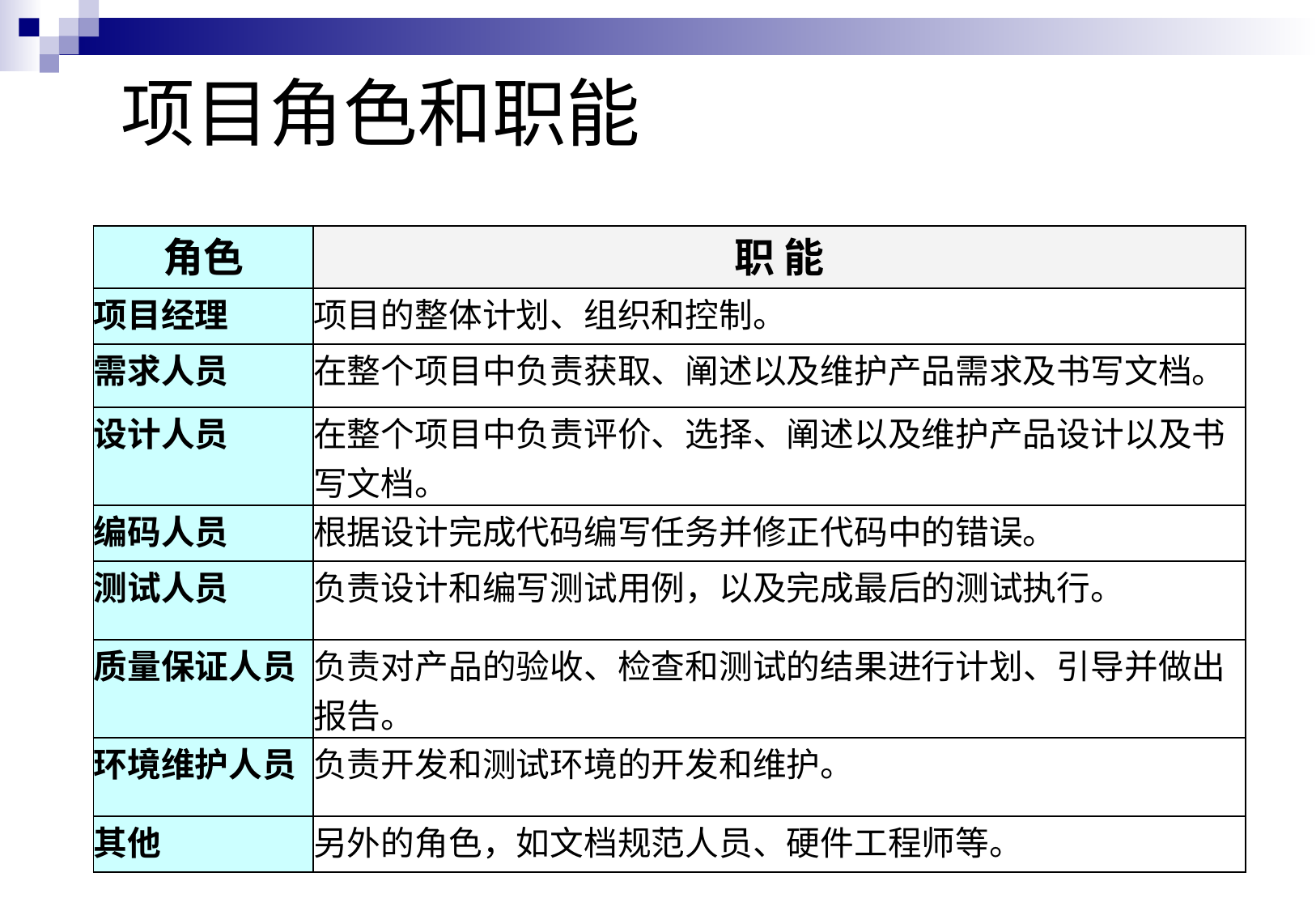

# 项目角色和职能
| 角色 | 职 能 |
| --- | --- |
| 项目经理 | 项目的整体计划、组织和控制。 |
| 需求人员 | 在整个项目中负责获取、阐述以及维护产品需求及书写文档。 |
| 设计人员 | 在整个项目中负责评价、选择、阐述以及维护产品设计以及书写文档。 |
| 编码人员 | 根据设计完成代码编写任务并修正代码中的错误。 |
| 测试人员 | 负责设计和编写测试用例，以及完成最后的测试执行。 |
| 质量保证人员 | 负责对产品的验收、检查和测试的结果进行计划、引导并做出报告。 |
| 环境维护人员 | 负责开发和测试环境的开发和维护。 |
| 其他 | 另外的角色，如文档规范人员、硬件工程师等。 |